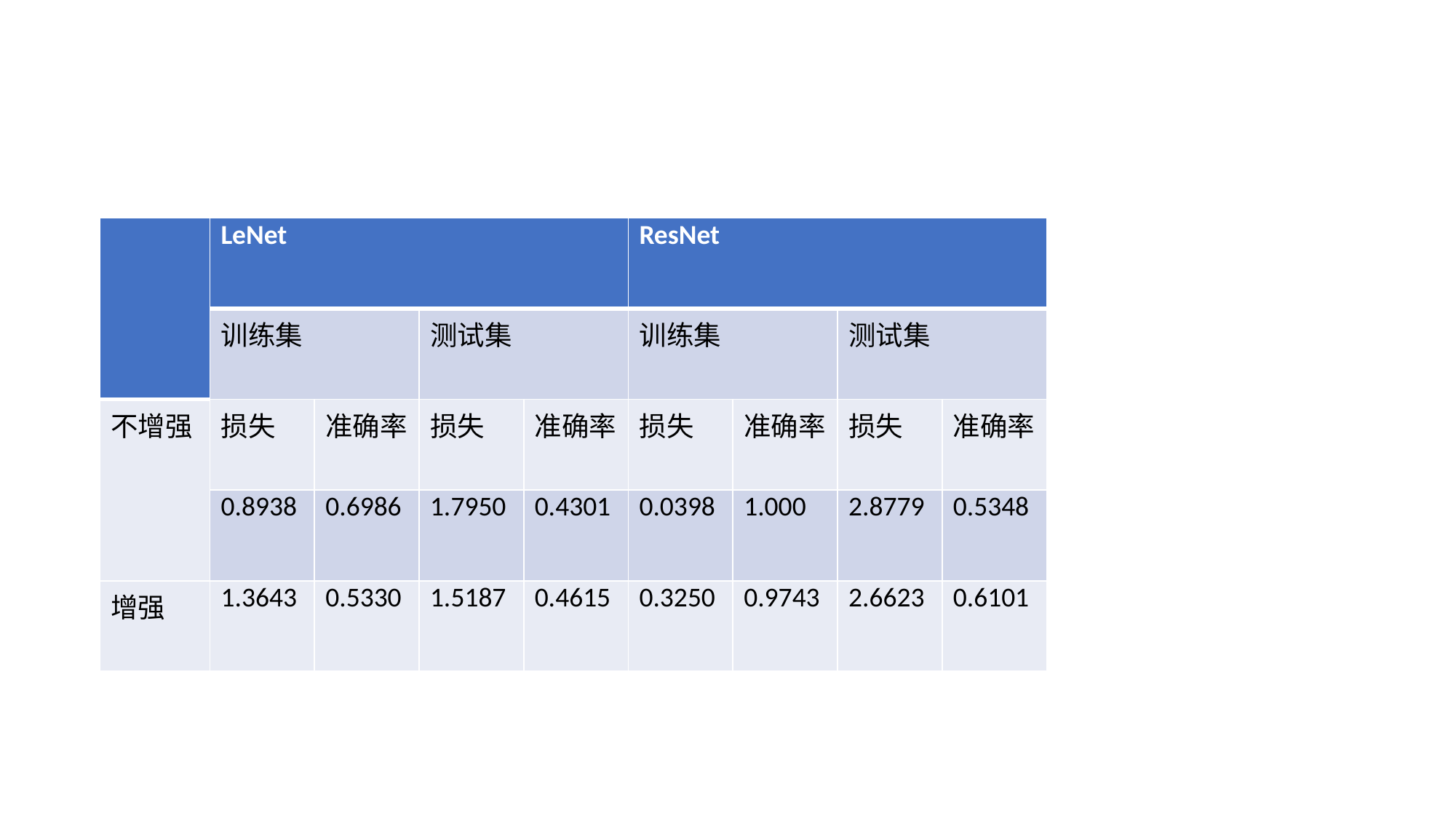

#
|  | LeNet |  |  |  | ResNet |  |  |  |
| --- | --- | --- | --- | --- | --- | --- | --- | --- |
|  | 训练集 |  | 测试集 |  | 训练集 |  | 测试集 |  |
| 不增强 | 损失 | 准确率 | 损失 | 准确率 | 损失 | 准确率 | 损失 | 准确率 |
|  | 0.8938 | 0.6986 | 1.7950 | 0.4301 | 0.0398 | 1.000 | 2.8779 | 0.5348 |
| 增强 | 1.3643 | 0.5330 | 1.5187 | 0.4615 | 0.3250 | 0.9743 | 2.6623 | 0.6101 |